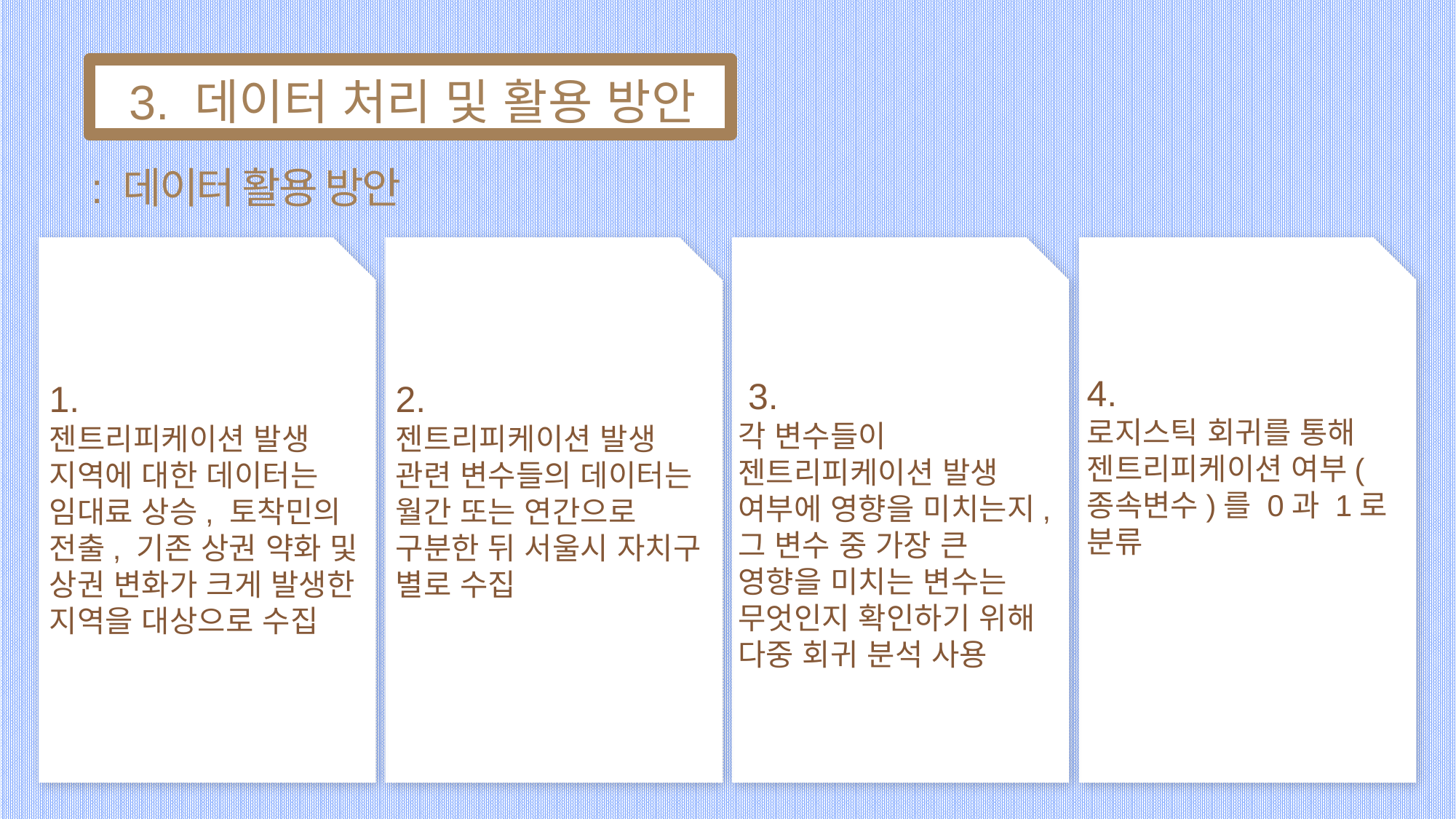

3. 데이터 처리 및 활용 방안
: 데이터 활용 방안

4.
로지스틱 회귀를 통해 젠트리피케이션 여부(종속변수)를 0과 1로 분류
 3.
각 변수들이 젠트리피케이션 발생 여부에 영향을 미치는지, 그 변수 중 가장 큰 영향을 미치는 변수는 무엇인지 확인하기 위해 다중 회귀 분석 사용

1.
젠트리피케이션 발생 지역에 대한 데이터는 임대료 상승, 토착민의 전출, 기존 상권 약화 및 상권 변화가 크게 발생한 지역을 대상으로 수집

2.
젠트리피케이션 발생 관련 변수들의 데이터는 월간 또는 연간으로 구분한 뒤 서울시 자치구 별로 수집